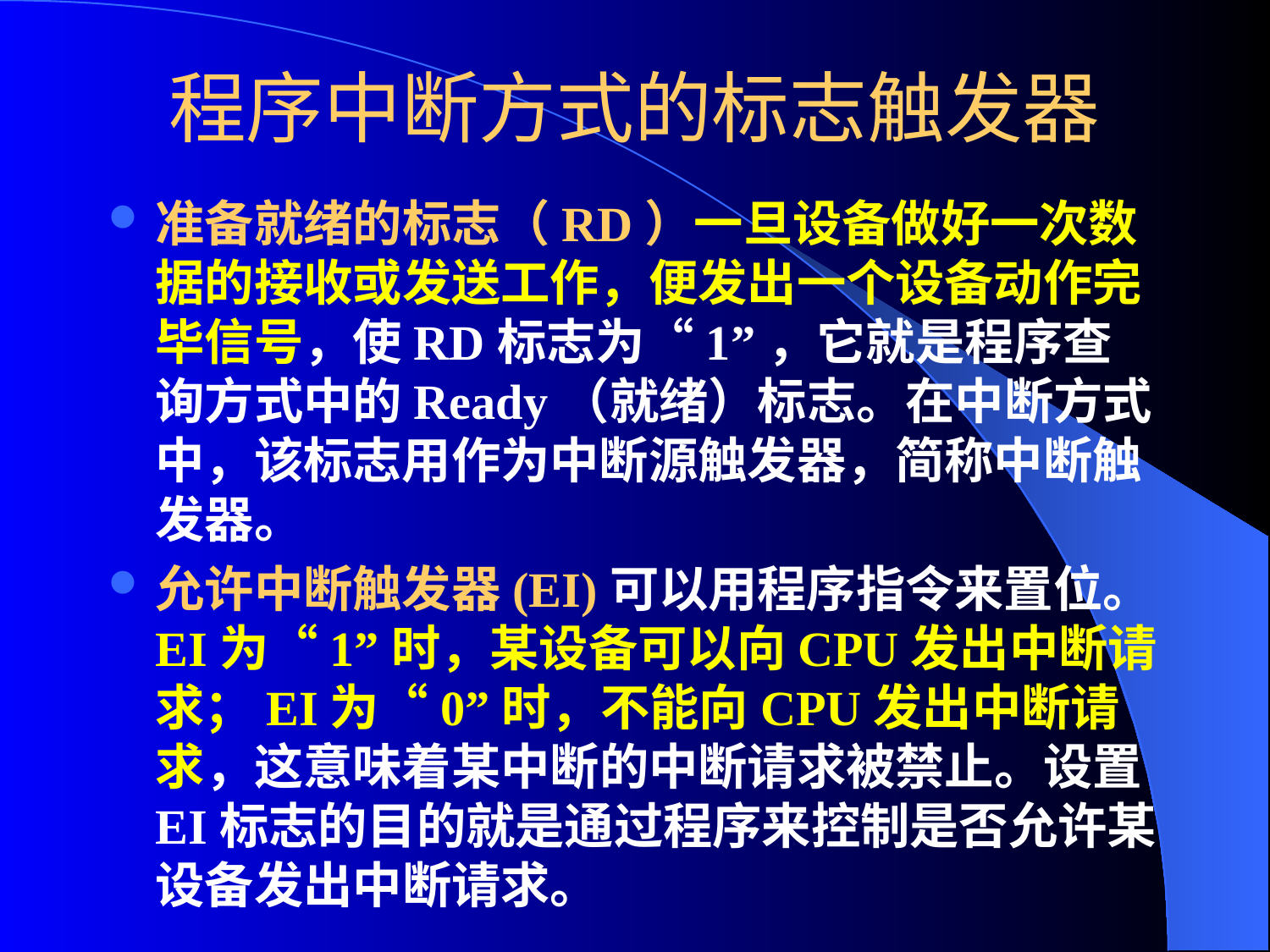

# 程序中断方式的标志触发器
准备就绪的标志（RD）一旦设备做好一次数据的接收或发送工作，便发出一个设备动作完毕信号，使RD标志为“1”，它就是程序查询方式中的Ready（就绪）标志。在中断方式中，该标志用作为中断源触发器，简称中断触发器。
允许中断触发器(EI)可以用程序指令来置位。EI为“1”时，某设备可以向CPU发出中断请求；EI为“0”时，不能向CPU发出中断请求，这意味着某中断的中断请求被禁止。设置EI标志的目的就是通过程序来控制是否允许某设备发出中断请求。